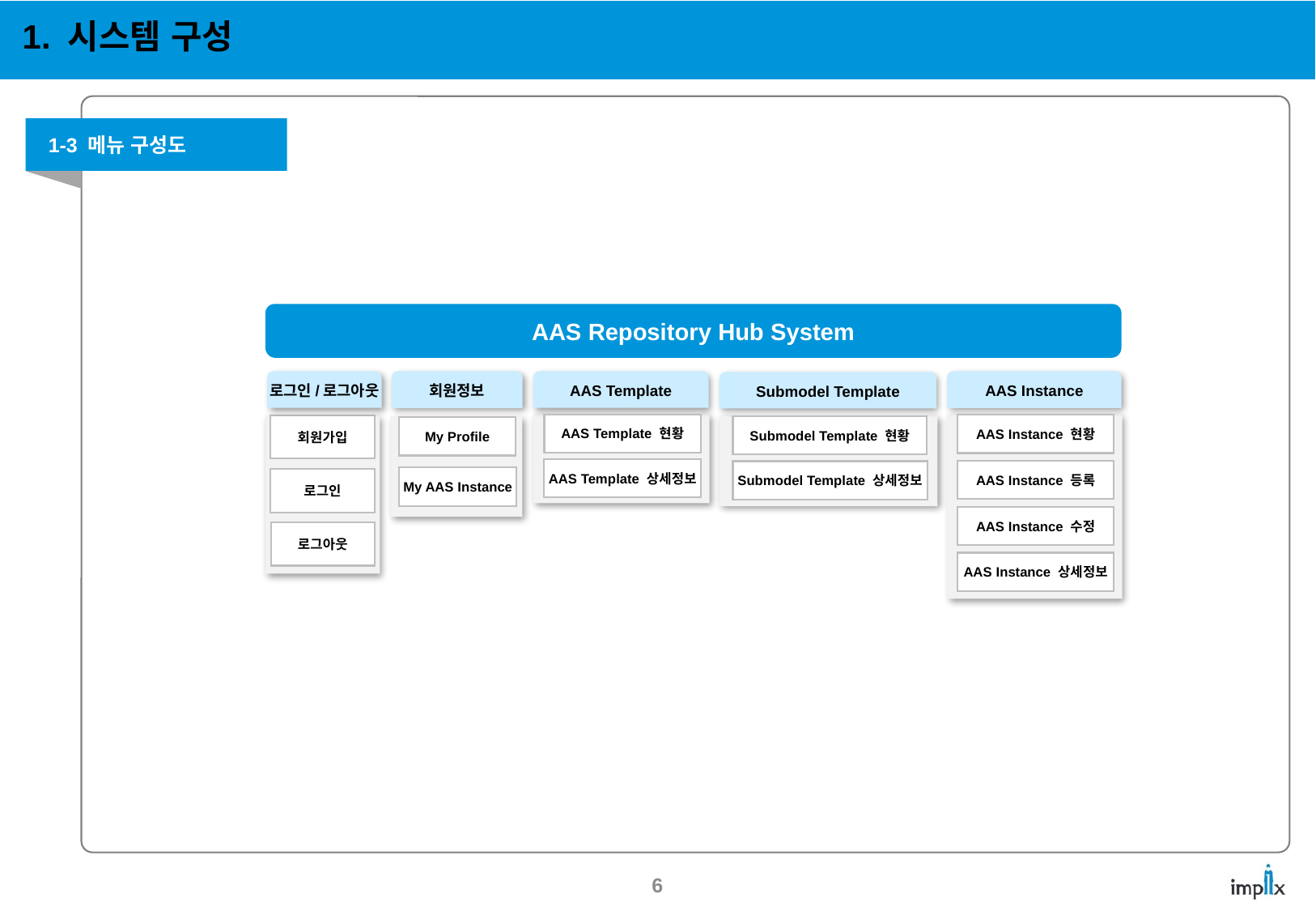

1. 시스템 구성
1-3 메뉴 구성도
AAS Repository Hub System
로그인/로그아웃
회원가입

로그인
로그아웃
회원정보

My Profile
My AAS Instance
AAS Template

AAS Template 현황
AAS Template 상세정보
AAS Instance

AAS Instance 현황
AAS Instance 등록
AAS Instance 수정
AAS Instance 상세정보
Submodel Template

Submodel Template 현황
Submodel Template 상세정보